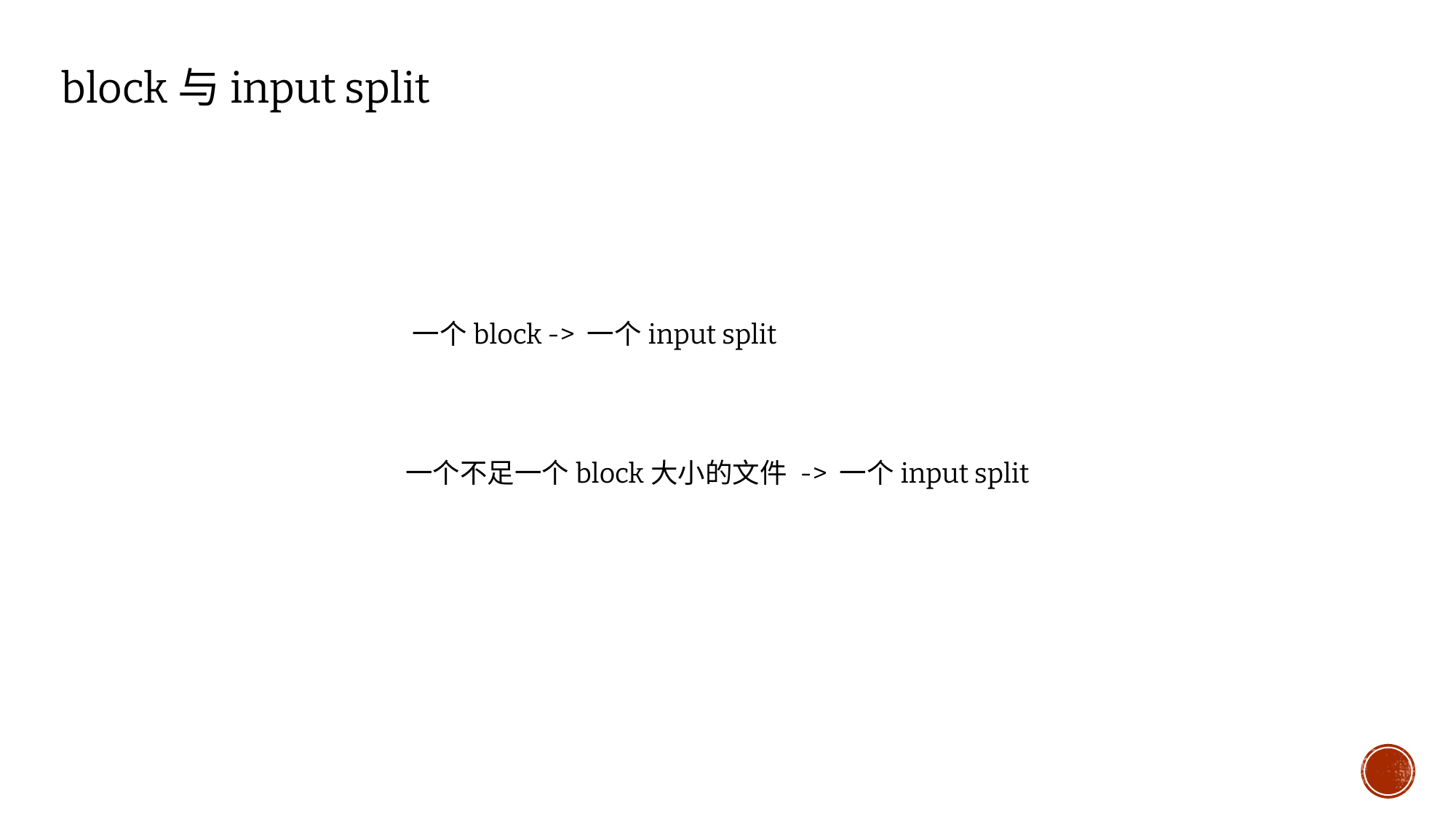

block与input split
一个block -> 一个input split
一个不足一个block大小的文件 -> 一个input split